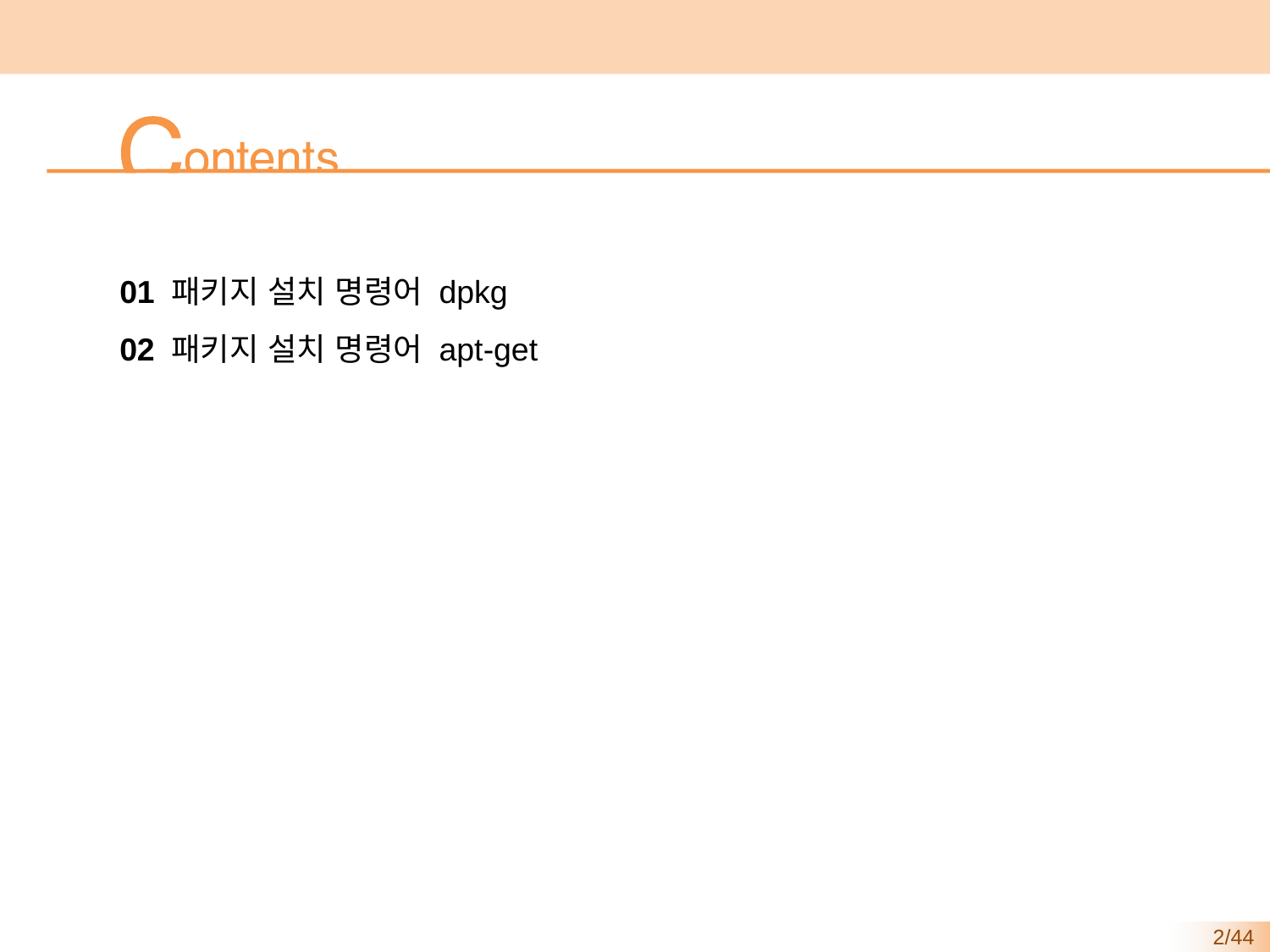

01 패키지 설치 명령어 dpkg
02 패키지 설치 명령어 apt-get